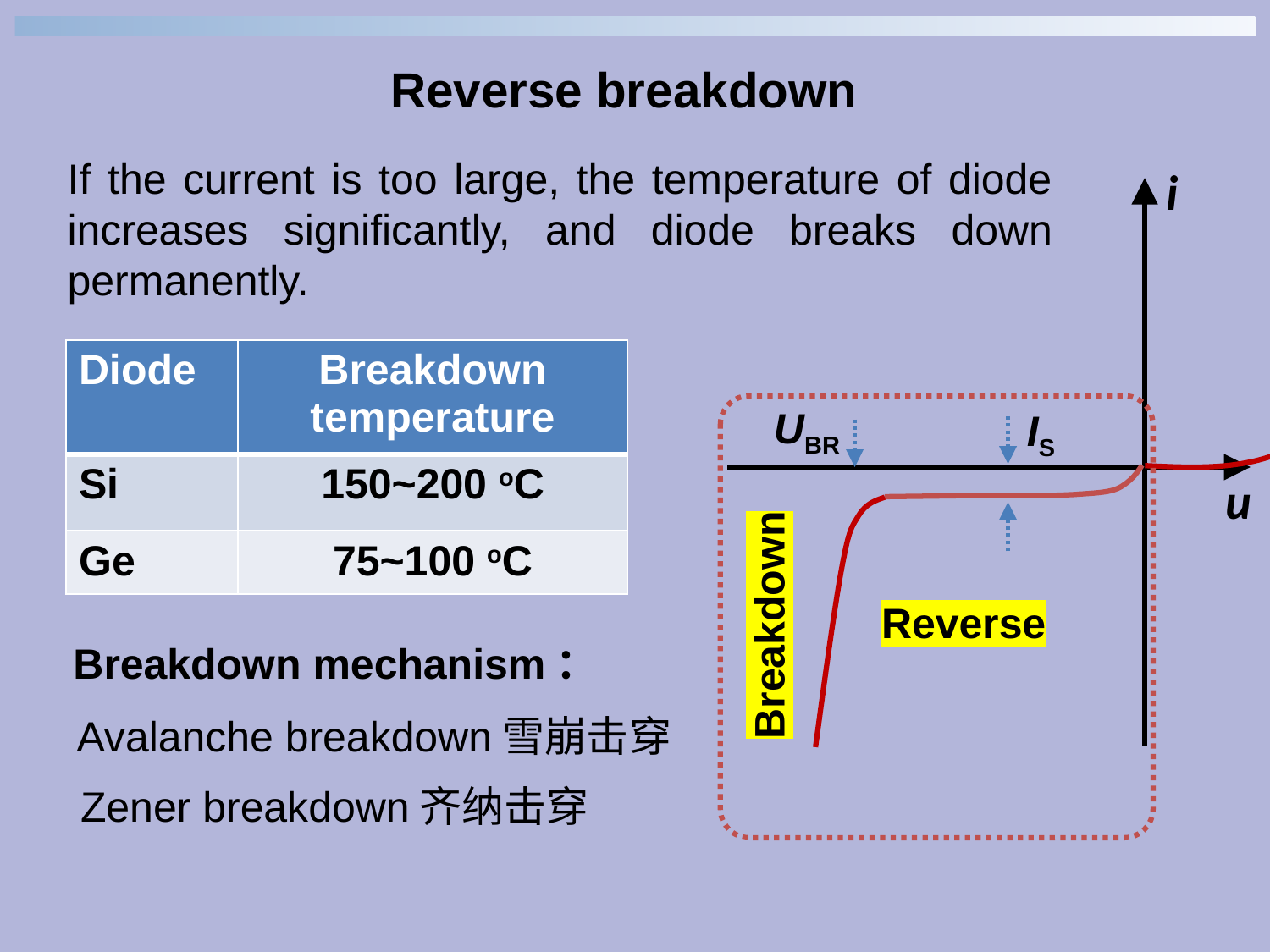

Reverse breakdown
If the current is too large, the temperature of diode increases significantly, and diode breaks down permanently.
i

| Diode | Breakdown temperature |
| --- | --- |
| Si | 150~200 oC |
| Ge | 75~100 oC |
UBR

IS
u

Reverse
Breakdown
Breakdown mechanism：
Avalanche breakdown雪崩击穿
Zener breakdown齐纳击穿